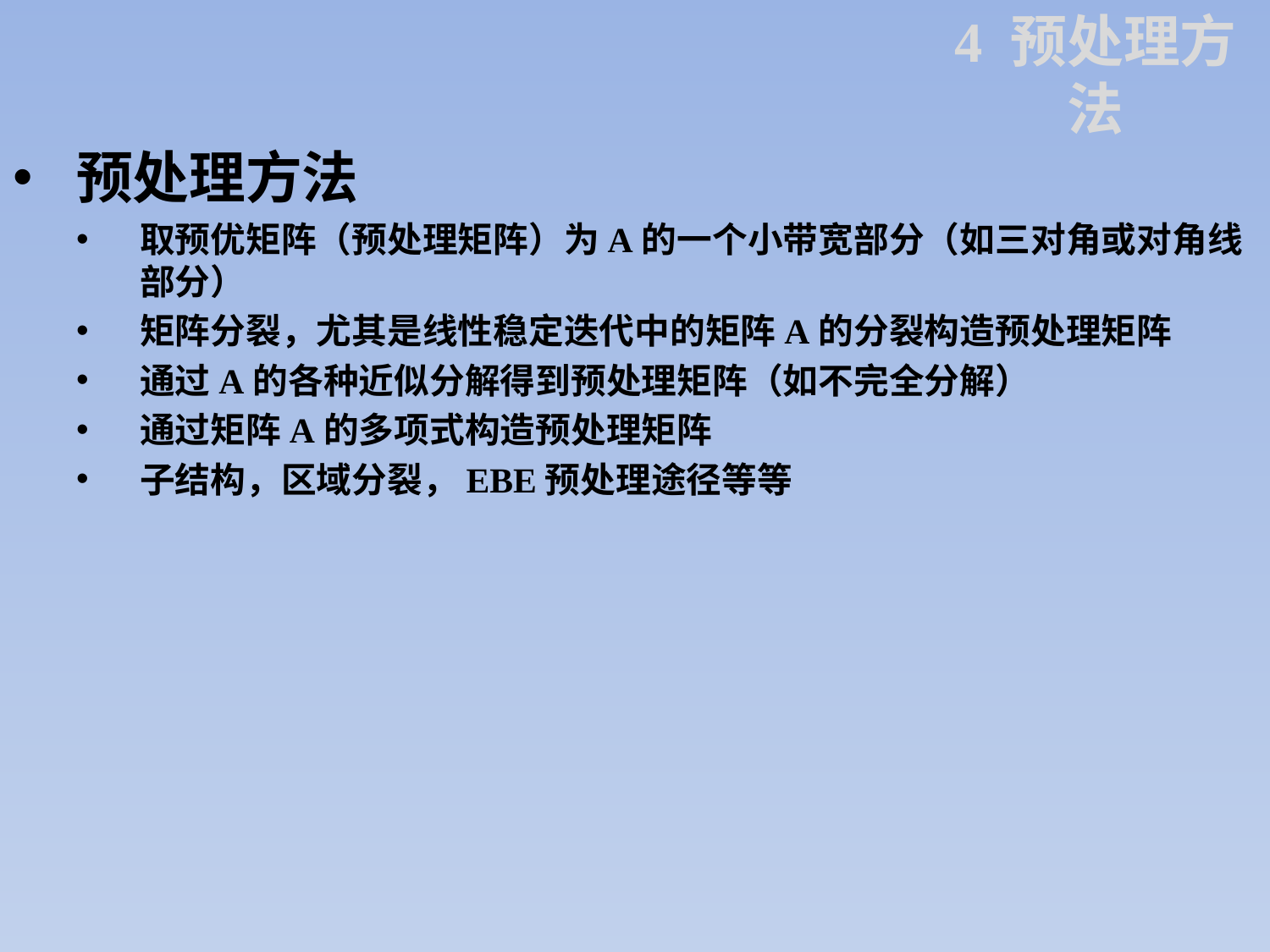

4 预处理方法
预处理方法
取预优矩阵（预处理矩阵）为A的一个小带宽部分（如三对角或对角线部分）
矩阵分裂，尤其是线性稳定迭代中的矩阵A的分裂构造预处理矩阵
通过A的各种近似分解得到预处理矩阵（如不完全分解）
通过矩阵A的多项式构造预处理矩阵
子结构，区域分裂，EBE预处理途径等等